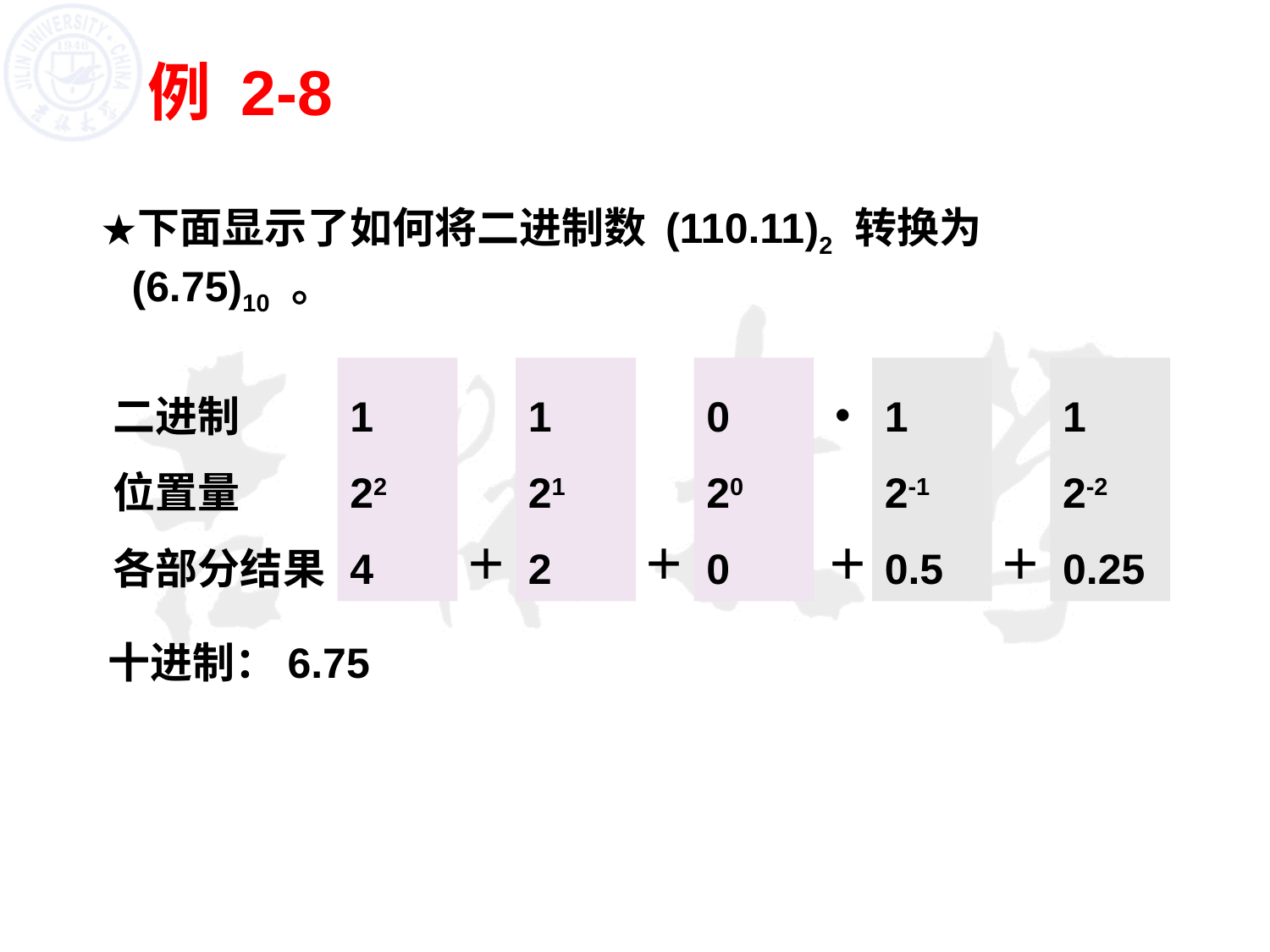

# 例 2-8
下面显示了如何将二进制数 (110.11)2 转换为 (6.75)10 。

二进制
位置量
各部分结果
1
21
2
1
22
4
0
20
0
1
2-1
0.5
1
2-2
0.25
＋
＋
＋
＋
•
十进制：6.75